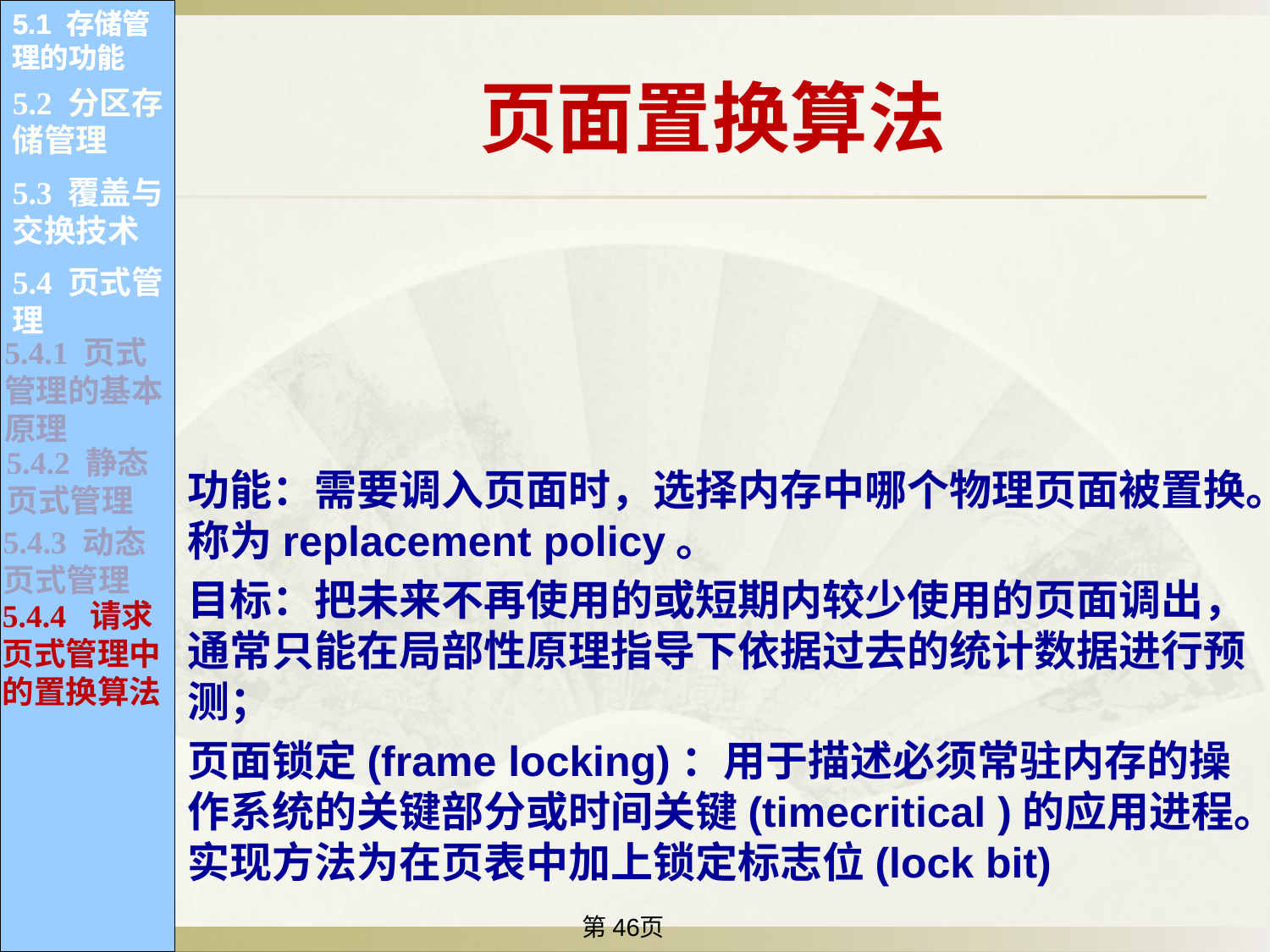

5.1 存储管理的功能

5.1 存储管理的功能
5.1 存储管理的功能
5.1 存储管理的功能

5.1 存储管理的功能

5.1 存储管理的功能
5.1 存储管理的功能
5.1 存储管理的功能

5.1 存储管理的功能

5.1 存储管理的功能
5.1 存储管理的功能
5.1 存储管理的功能
页面置换算法
5.2 分区存储管理
5.1.1 内存的分配和回收
5.1.2 内存空间的共享
5.1.2 内存空间的共享
5.3 覆盖与交换技术
功能：需要调入页面时，选择内存中哪个物理页面被置换。称为replacement policy。
目标：把未来不再使用的或短期内较少使用的页面调出，通常只能在局部性原理指导下依据过去的统计数据进行预测；
页面锁定(frame locking)：用于描述必须常驻内存的操作系统的关键部分或时间关键(timecritical )的应用进程。实现方法为在页表中加上锁定标志位(lock bit)

5.1.3 存储保护
5.1.3 存储保护
5.4 页式管理
5.1.4 内存空间的扩充
5.4.1 页式管理的基本原理
5.4.2 静态页式管理
5.4.3 动态页式管理
5.4.4  请求页式管理中的置换算法